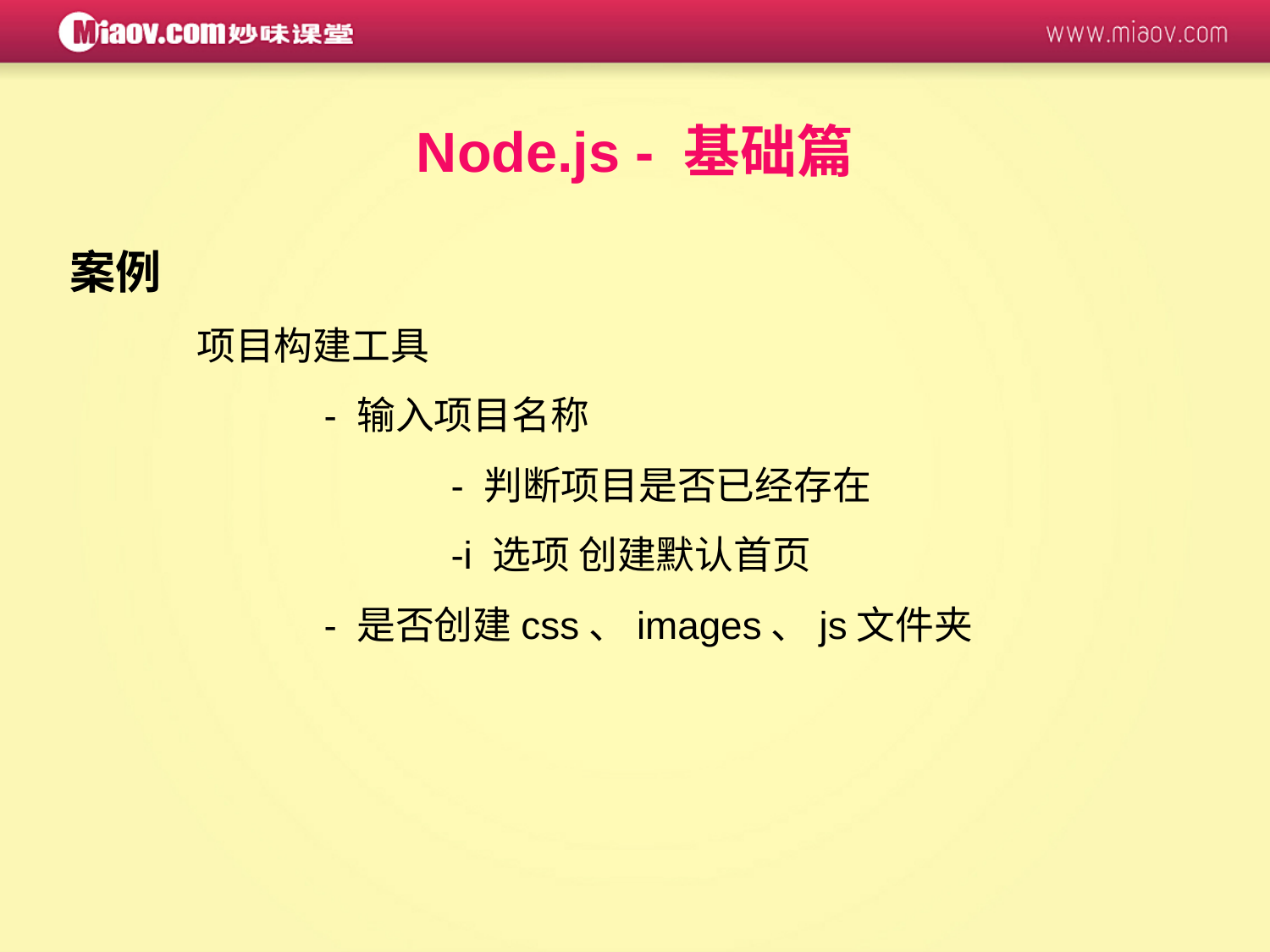

Node.js - 基础篇
案例
	项目构建工具
		- 输入项目名称
			- 判断项目是否已经存在
			-i 选项 创建默认首页
		- 是否创建css、images、js文件夹